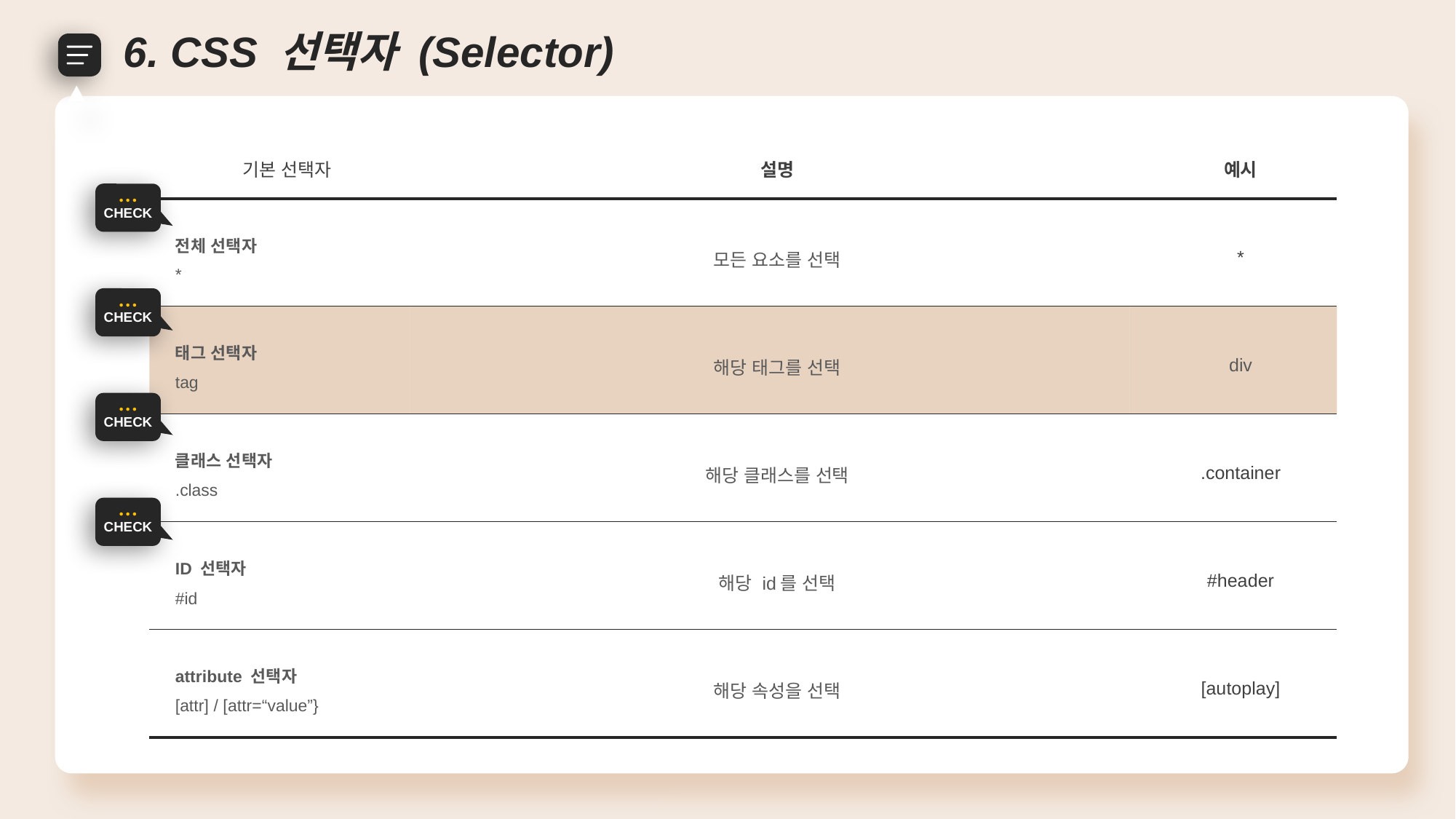

6. CSS 선택자 (Selector)

| 기본 선택자 | 설명 | 예시 |
| --- | --- | --- |
| 전체 선택자 \* | 모든 요소를 선택 | \* |
| 태그 선택자 tag | 해당 태그를 선택 | div |
| 클래스 선택자 .class | 해당 클래스를 선택 | .container |
| ID 선택자 #id | 해당 id를 선택 | #header |
| attribute 선택자 [attr] / [attr=“value”} | 해당 속성을 선택 | [autoplay] |
● ● ●
CHECK
● ● ●
CHECK
● ● ●
CHECK
● ● ●
CHECK